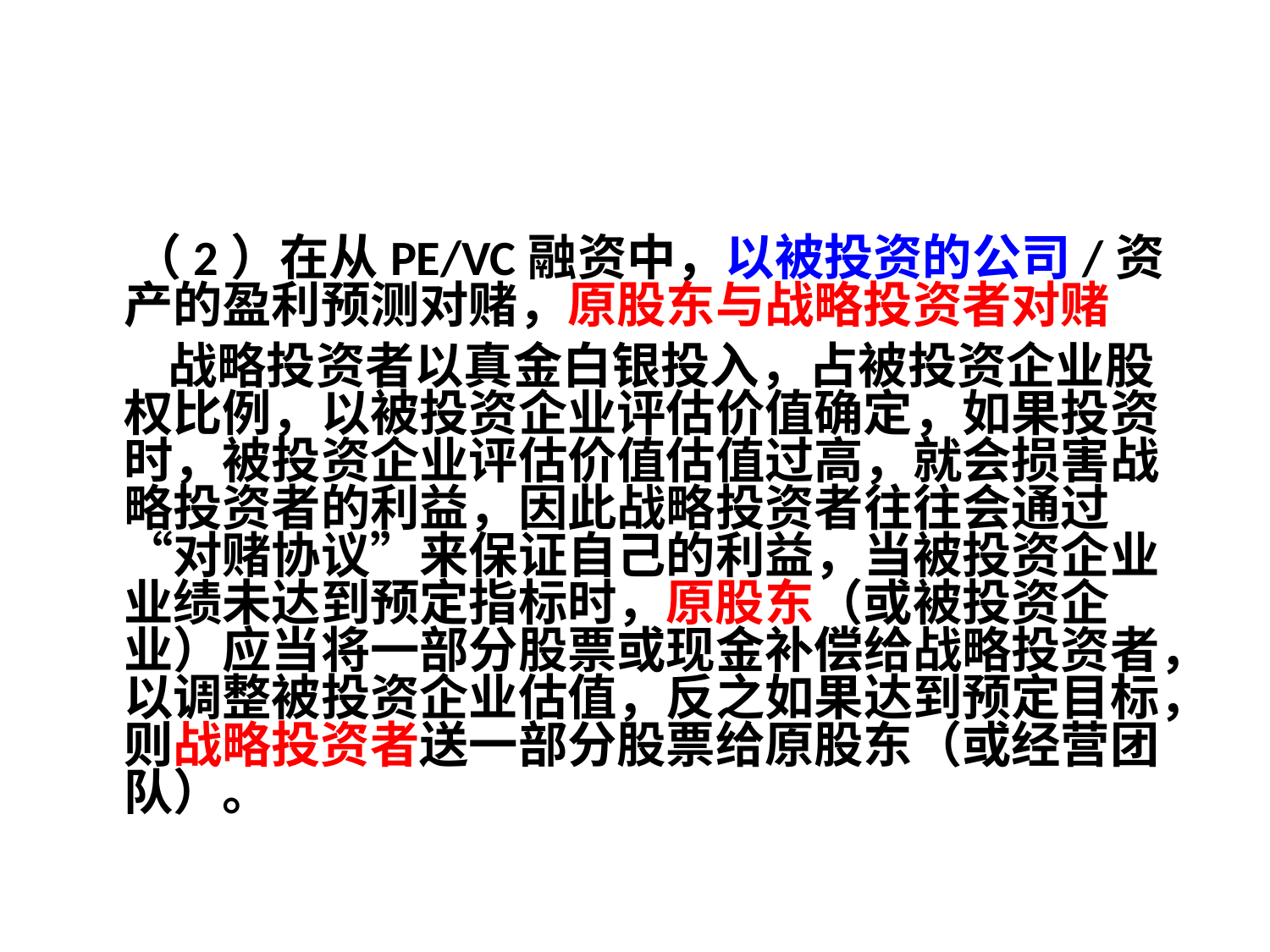

#
        （2）在从PE/VC融资中，以被投资的公司/资产的盈利预测对赌，原股东与战略投资者对赌
     战略投资者以真金白银投入，占被投资企业股权比例，以被投资企业评估价值确定，如果投资时，被投资企业评估价值估值过高，就会损害战略投资者的利益，因此战略投资者往往会通过“对赌协议”来保证自己的利益，当被投资企业业绩未达到预定指标时，原股东（或被投资企业）应当将一部分股票或现金补偿给战略投资者，以调整被投资企业估值，反之如果达到预定目标，则战略投资者送一部分股票给原股东（或经营团队）。